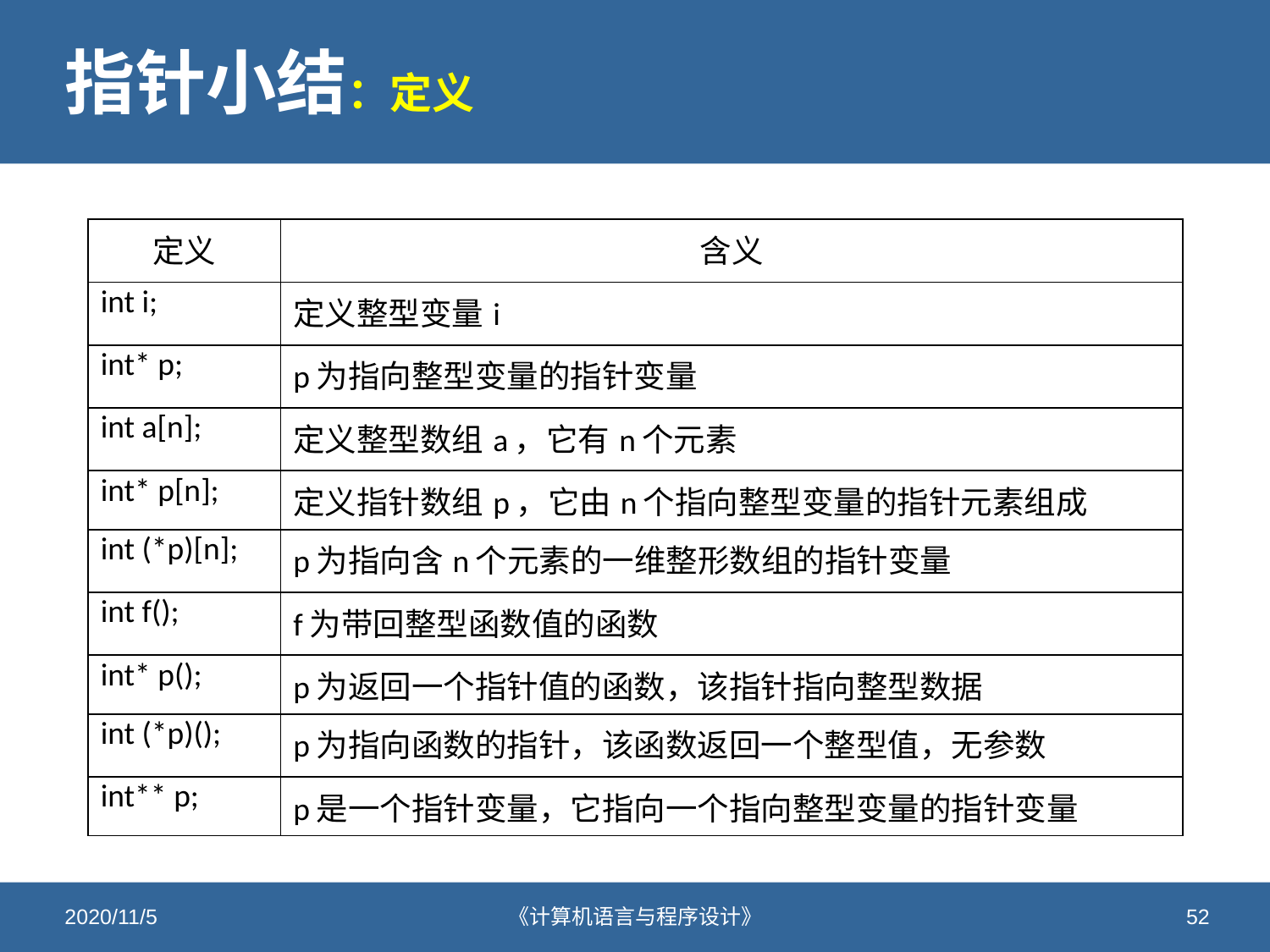

# 指针小结：定义
| 定义 | 含义 |
| --- | --- |
| int i; | 定义整型变量i |
| int\* p; | p为指向整型变量的指针变量 |
| int a[n]; | 定义整型数组a，它有n个元素 |
| int\* p[n]; | 定义指针数组p，它由n个指向整型变量的指针元素组成 |
| int (\*p)[n]; | p为指向含n个元素的一维整形数组的指针变量 |
| int f(); | f为带回整型函数值的函数 |
| int\* p(); | p为返回一个指针值的函数，该指针指向整型数据 |
| int (\*p)(); | p为指向函数的指针，该函数返回一个整型值，无参数 |
| int\*\* p; | p是一个指针变量，它指向一个指向整型变量的指针变量 |
2020/11/5
《计算机语言与程序设计》
52